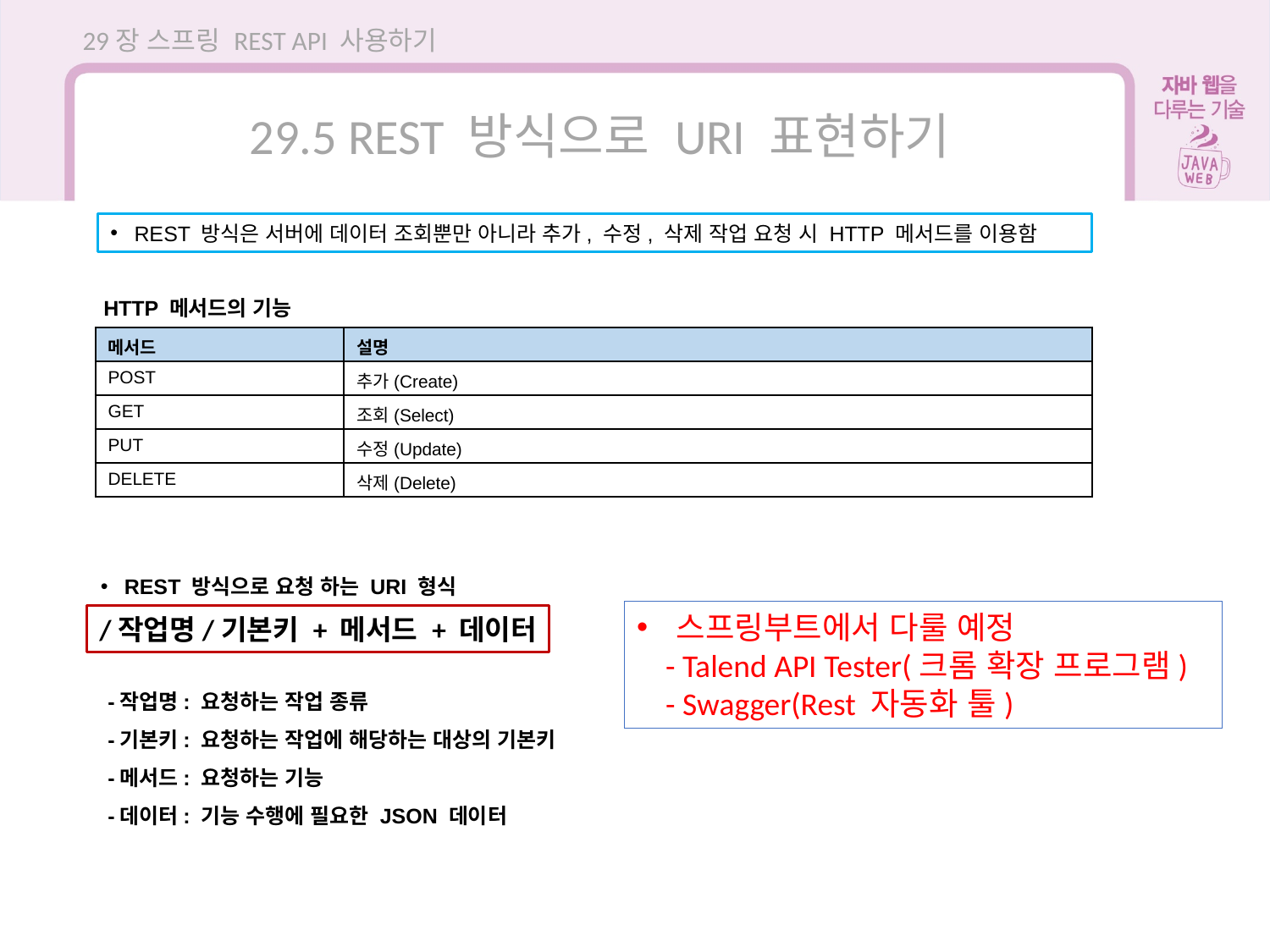

29장 스프링 REST API 사용하기
29.5 REST 방식으로 URI 표현하기
REST 방식은 서버에 데이터 조회뿐만 아니라 추가, 수정, 삭제 작업 요청 시 HTTP 메서드를 이용함
HTTP 메서드의 기능
| 메서드 | 설명 |
| --- | --- |
| POST | 추가(Create) |
| GET | 조회(Select) |
| PUT | 수정(Update) |
| DELETE | 삭제(Delete) |
REST 방식으로 요청 하는 URI 형식
스프링부트에서 다룰 예정
    - Talend API Tester(크롬 확장 프로그램)
    - Swagger(Rest 자동화 툴)
/작업명/기본키 + 메서드 + 데이터
-작업명: 요청하는 작업 종류
-기본키: 요청하는 작업에 해당하는 대상의 기본키
-메서드: 요청하는 기능
-데이터: 기능 수행에 필요한 JSON 데이터